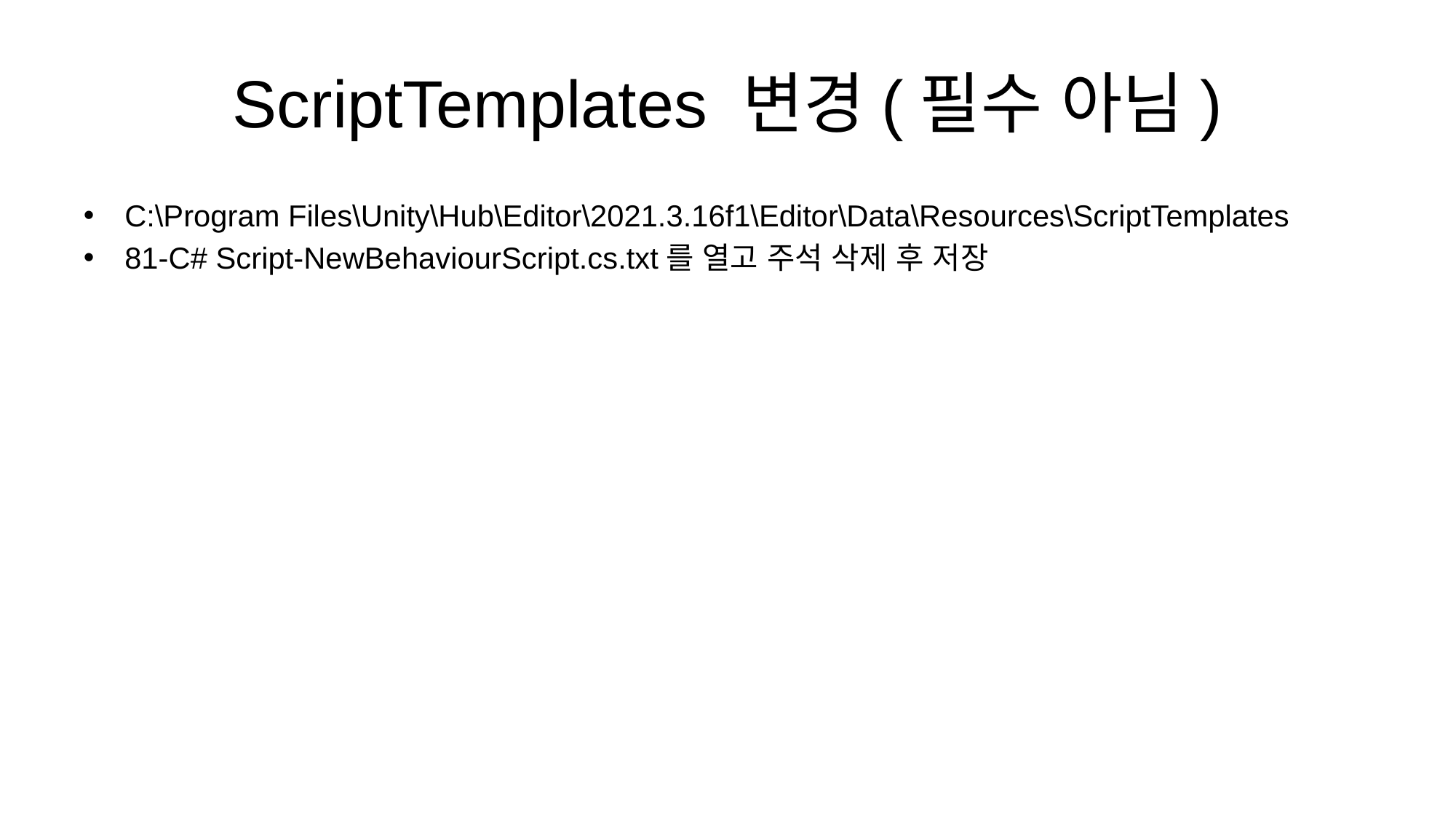

# ScriptTemplates 변경(필수 아님)
C:\Program Files\Unity\Hub\Editor\2021.3.16f1\Editor\Data\Resources\ScriptTemplates
81-C# Script-NewBehaviourScript.cs.txt를 열고 주석 삭제 후 저장